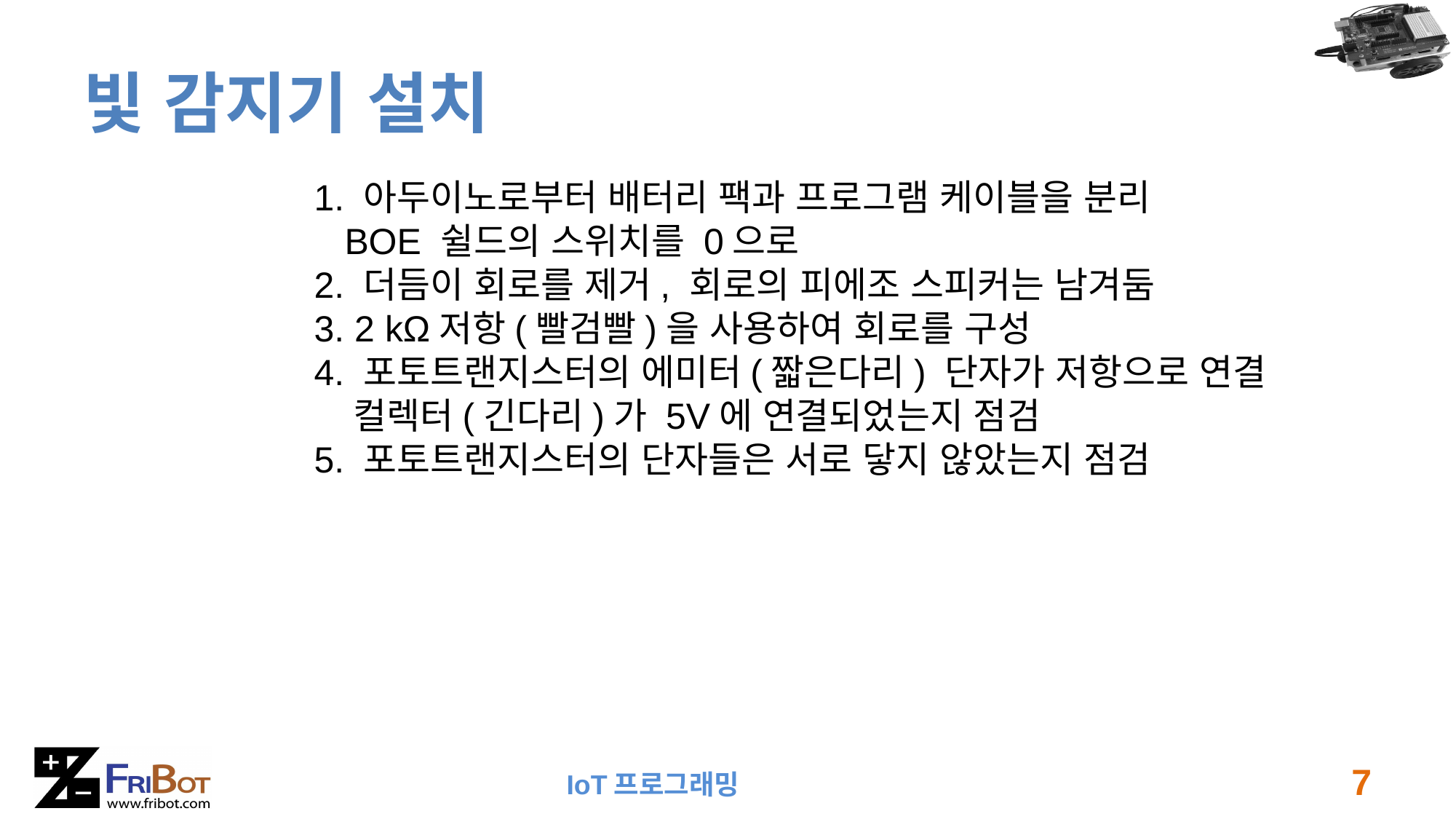

# 빛 감지기 설치
1. 아두이노로부터 배터리 팩과 프로그램 케이블을 분리
   BOE 쉴드의 스위치를 0으로
2. 더듬이 회로를 제거, 회로의 피에조 스피커는 남겨둠
3. 2 kΩ저항(빨검빨)을 사용하여 회로를 구성
4. 포토트랜지스터의 에미터(짧은다리) 단자가 저항으로 연결
   컬렉터(긴다리)가 5V에 연결되었는지 점검
5. 포토트랜지스터의 단자들은 서로 닿지 않았는지 점검
7